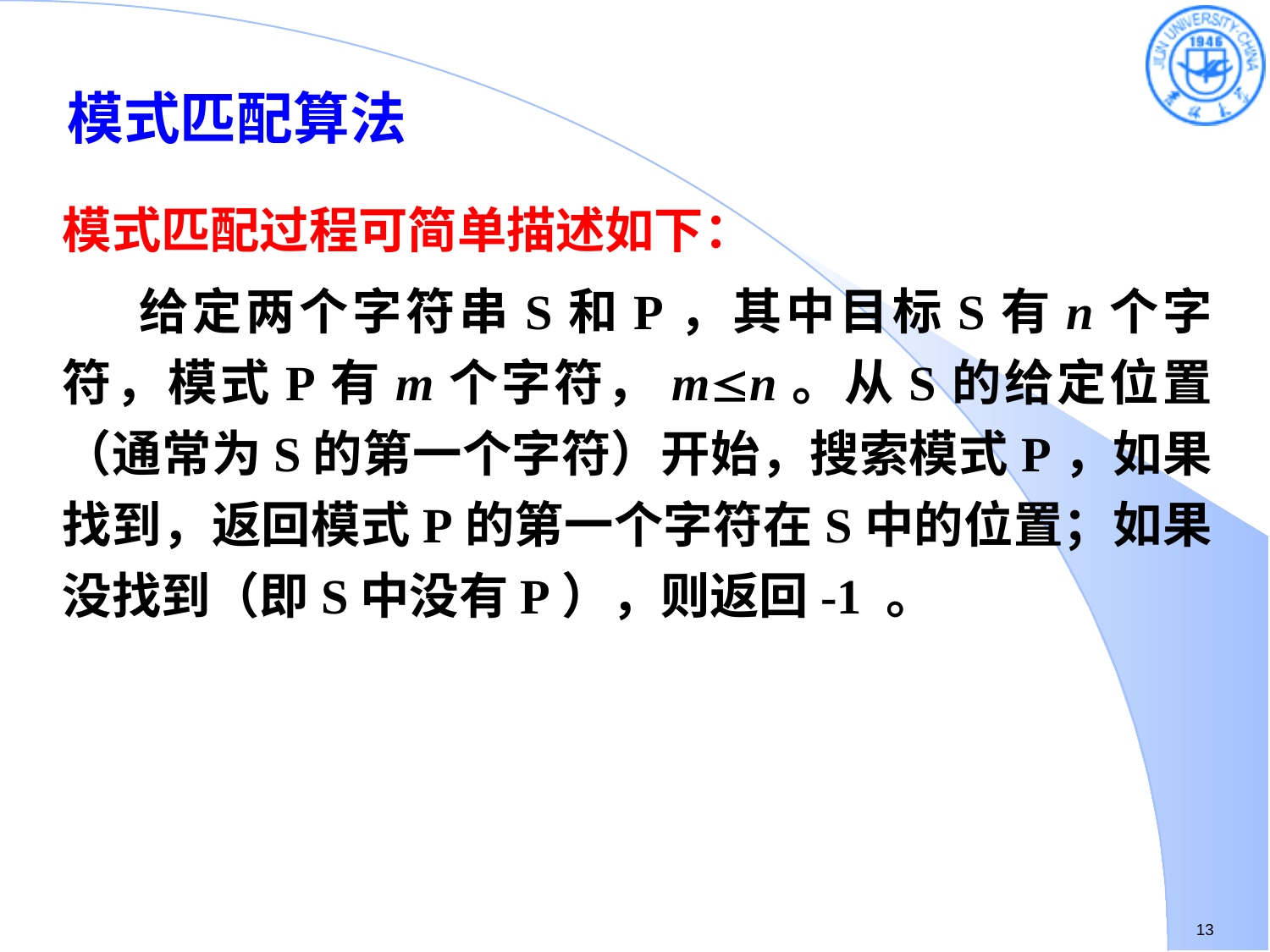

模式匹配算法
模式匹配过程可简单描述如下：
    给定两个字符串S和P，其中目标S有n个字符，模式P有m个字符，m≤n。从S的给定位置（通常为S的第一个字符）开始，搜索模式P，如果找到，返回模式P的第一个字符在S中的位置；如果没找到（即S中没有P），则返回-1 。